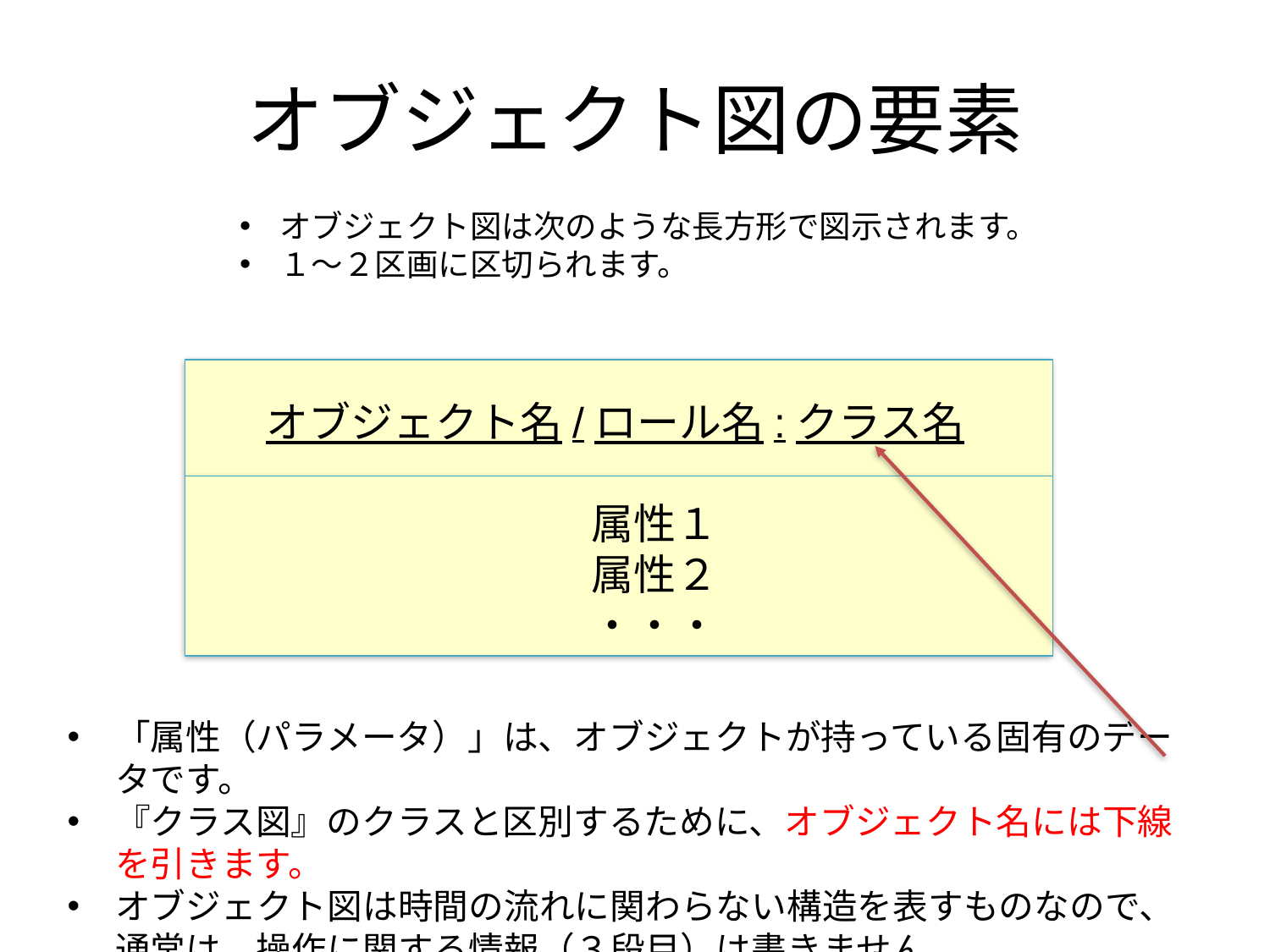

# オブジェクト図の要素
オブジェクト図は次のような長方形で図示されます。
１～２区画に区切られます。

オブジェクト名/ロール名:クラス名

属性１
属性２
・・・
「属性（パラメータ）」は、オブジェクトが持っている固有のデータです。
『クラス図』のクラスと区別するために、オブジェクト名には下線を引きます。
オブジェクト図は時間の流れに関わらない構造を表すものなので、通常は、操作に関する情報（３段目）は書きません。